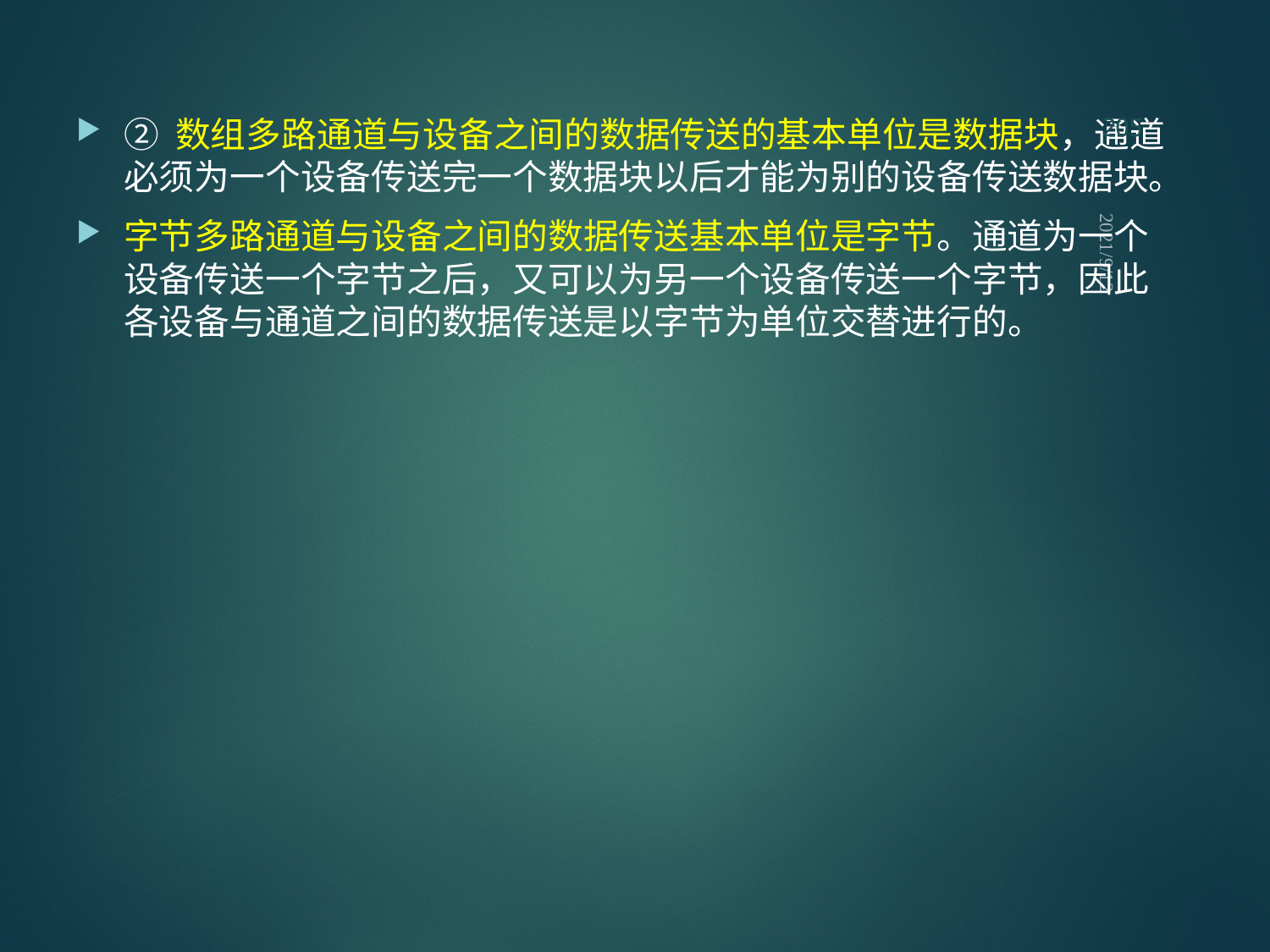

205
② 数组多路通道与设备之间的数据传送的基本单位是数据块，通道必须为一个设备传送完一个数据块以后才能为别的设备传送数据块。
字节多路通道与设备之间的数据传送基本单位是字节。通道为一个设备传送一个字节之后，又可以为另一个设备传送一个字节，因此各设备与通道之间的数据传送是以字节为单位交替进行的。
2021/9/12